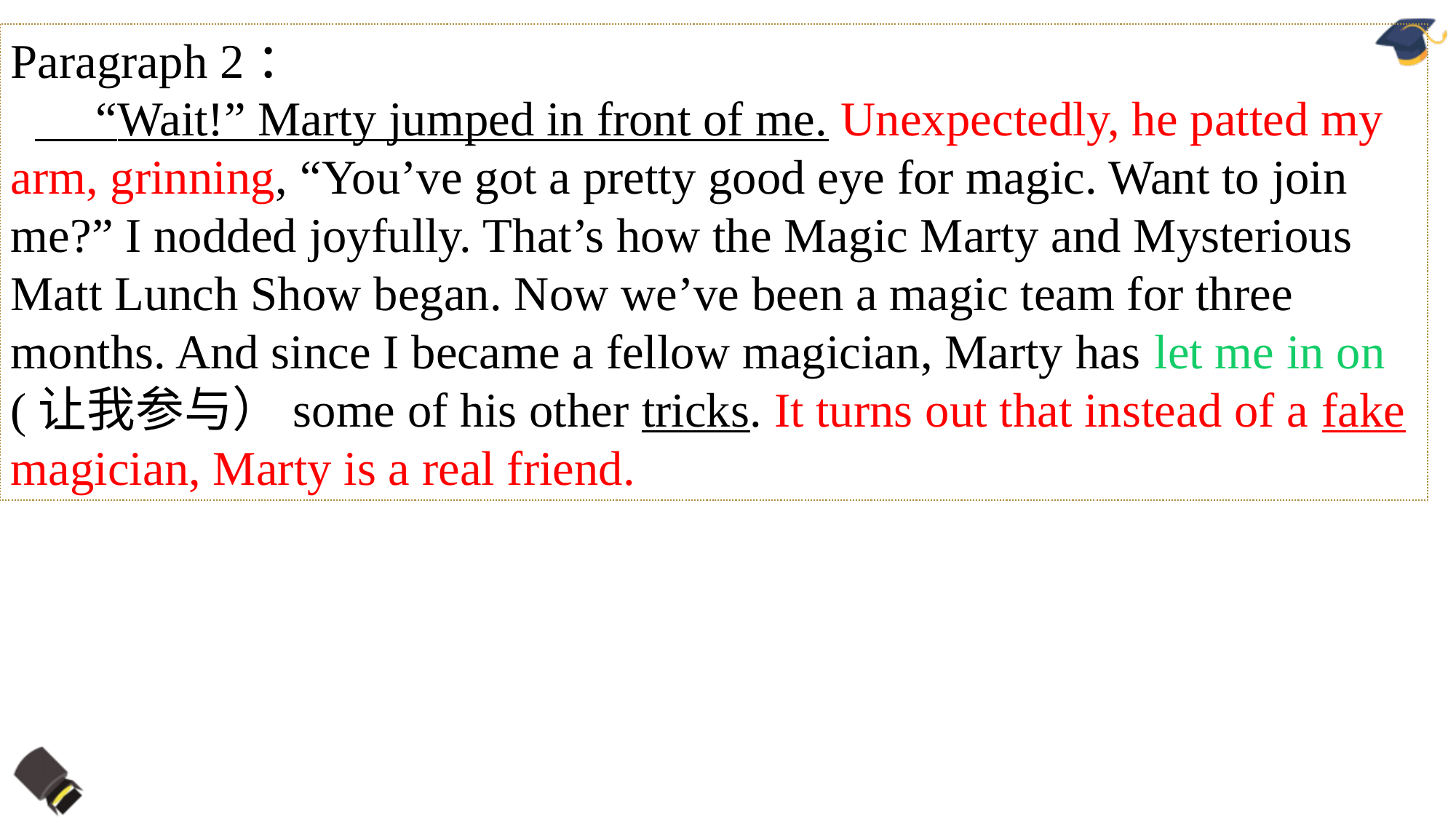

Paragraph 2：
       “Wait!” Marty jumped in front of me. Unexpectedly, he patted my arm, grinning, “You’ve got a pretty good eye for magic. Want to join me?” I nodded joyfully. That’s how the Magic Marty and Mysterious Matt Lunch Show began. Now we’ve been a magic team for three months. And since I became a fellow magician, Marty has let me in on (让我参与）some of his other tricks. It turns out that instead of a fake magician, Marty is a real friend.